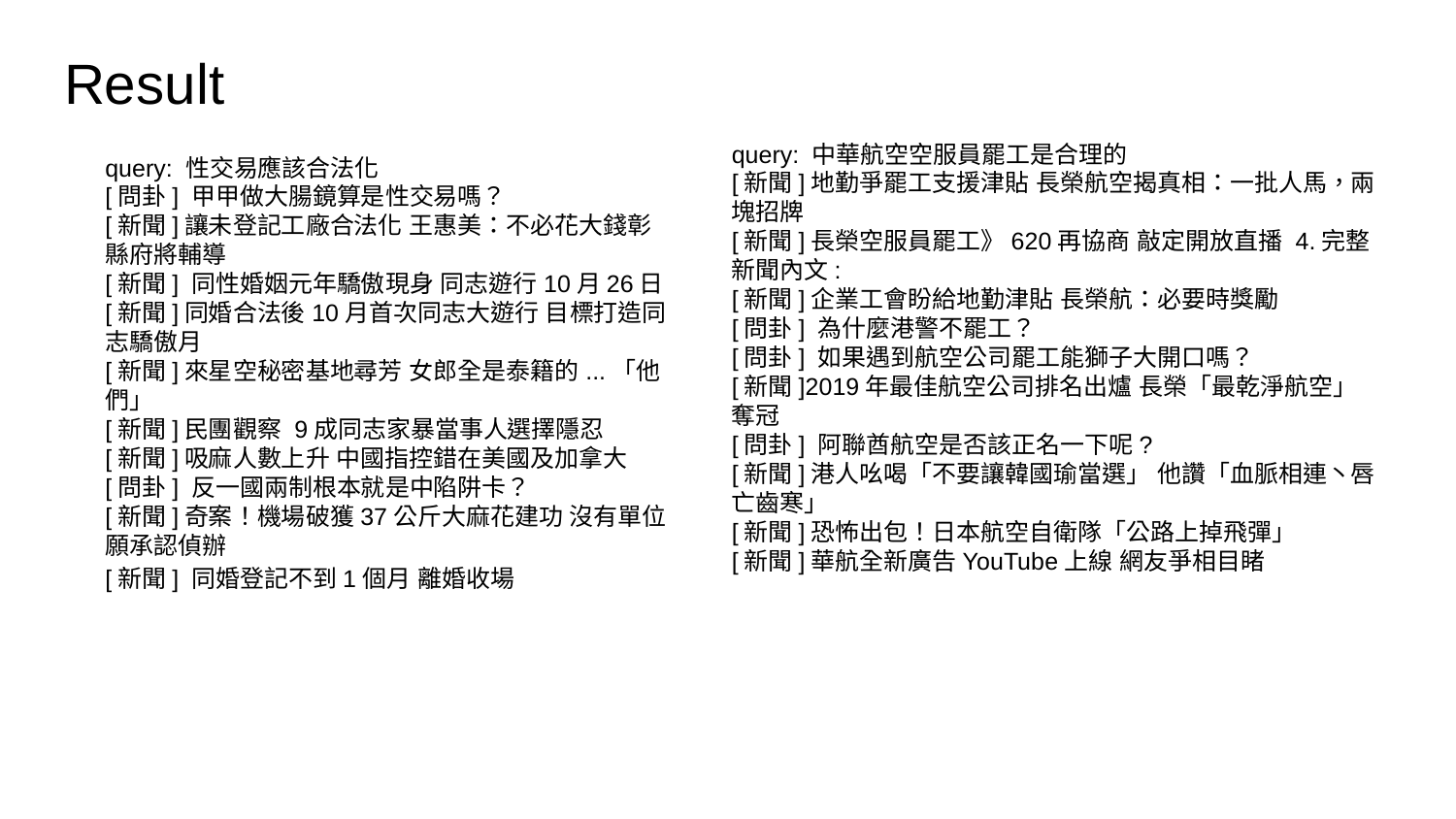

# Result
query: 中華航空空服員罷工是合理的
[新聞]地勤爭罷工支援津貼 長榮航空揭真相：一批人馬，兩塊招牌
[新聞]長榮空服員罷工》620再協商 敲定開放直播 4.完整新聞內文:
[新聞]企業工會盼給地勤津貼 長榮航：必要時獎勵
[問卦] 為什麼港警不罷工？
[問卦] 如果遇到航空公司罷工能獅子大開口嗎？
[新聞]2019年最佳航空公司排名出爐 長榮「最乾淨航空」奪冠
[問卦] 阿聯酋航空是否該正名一下呢?
[新聞]港人吆喝「不要讓韓國瑜當選」 他讚「血脈相連丶唇亡齒寒」
[新聞]恐怖出包！日本航空自衛隊「公路上掉飛彈」
[新聞]華航全新廣告YouTube上線 網友爭相目睹

query: 性交易應該合法化
[問卦] 甲甲做大腸鏡算是性交易嗎？
[新聞]讓未登記工廠合法化 王惠美：不必花大錢彰縣府將輔導
[新聞] 同性婚姻元年驕傲現身 同志遊行10月26日
[新聞]同婚合法後10月首次同志大遊行 目標打造同志驕傲月
[新聞]來星空秘密基地尋芳 女郎全是泰籍的...「他們」
[新聞]民團觀察 9成同志家暴當事人選擇隱忍
[新聞]吸麻人數上升 中國指控錯在美國及加拿大
[問卦] 反一國兩制根本就是中陷阱卡？
[新聞]奇案！機場破獲37公斤大麻花建功 沒有單位願承認偵辦
[新聞] 同婚登記不到1個月 離婚收場